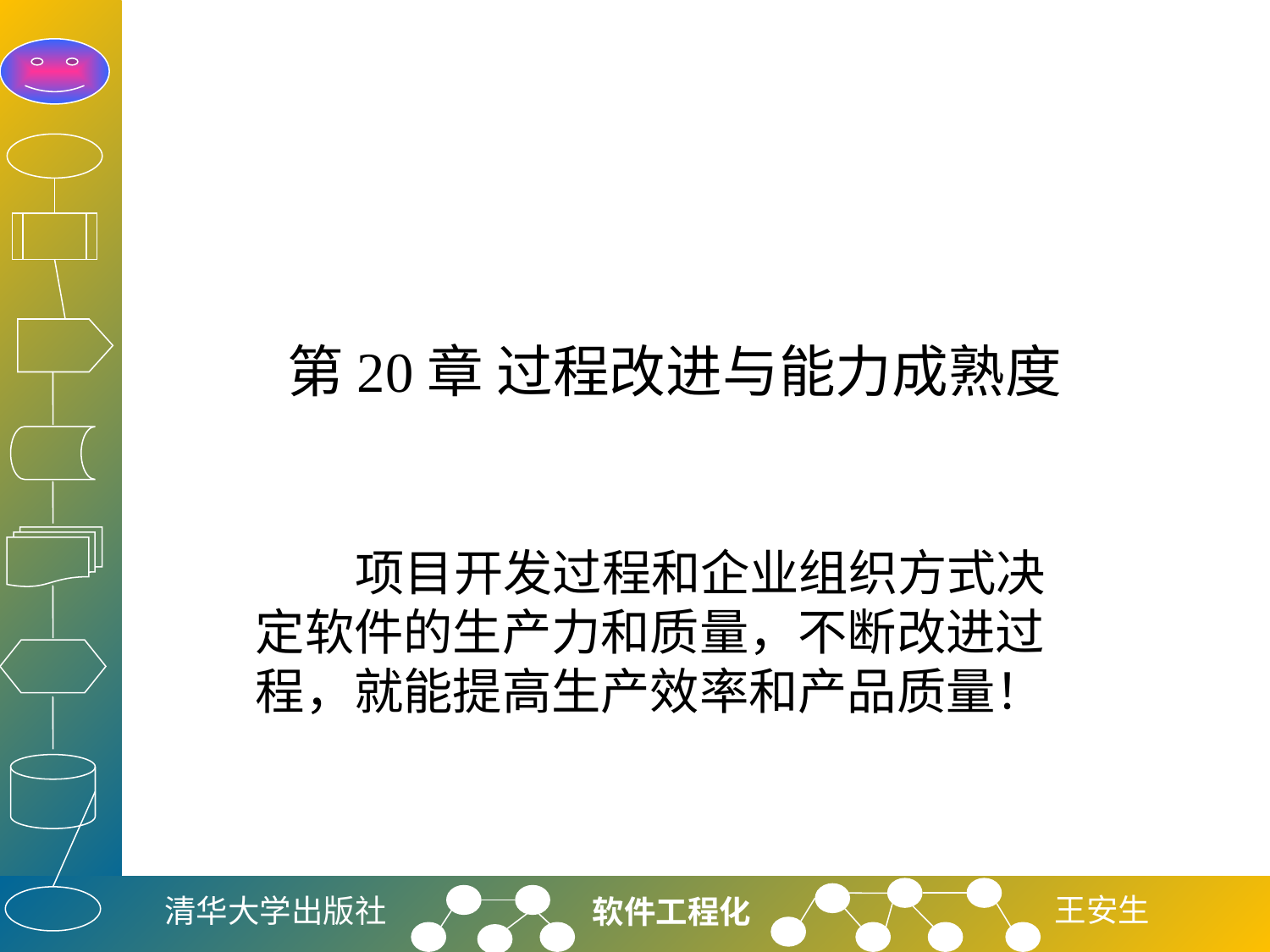

# 第20章 过程改进与能力成熟度
        项目开发过程和企业组织方式决定软件的生产力和质量，不断改进过程，就能提高生产效率和产品质量！